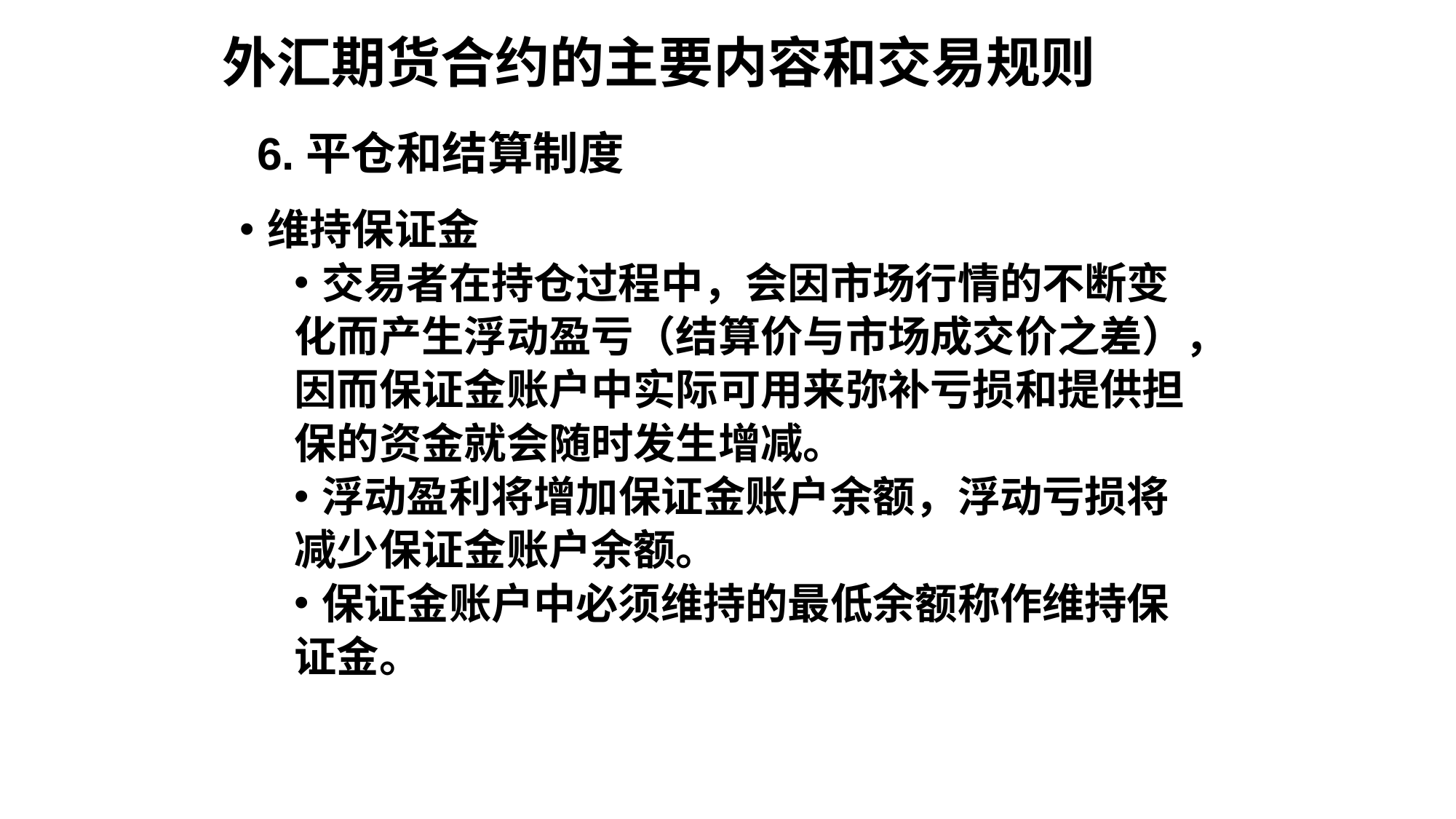

外汇期货合约的主要内容和交易规则
6.平仓和结算制度
维持保证金
交易者在持仓过程中，会因市场行情的不断变
化而产生浮动盈亏（结算价与市场成交价之差），
因而保证金账户中实际可用来弥补亏损和提供担
保的资金就会随时发生增减。
浮动盈利将增加保证金账户余额，浮动亏损将
减少保证金账户余额。
保证金账户中必须维持的最低余额称作维持保
证金。